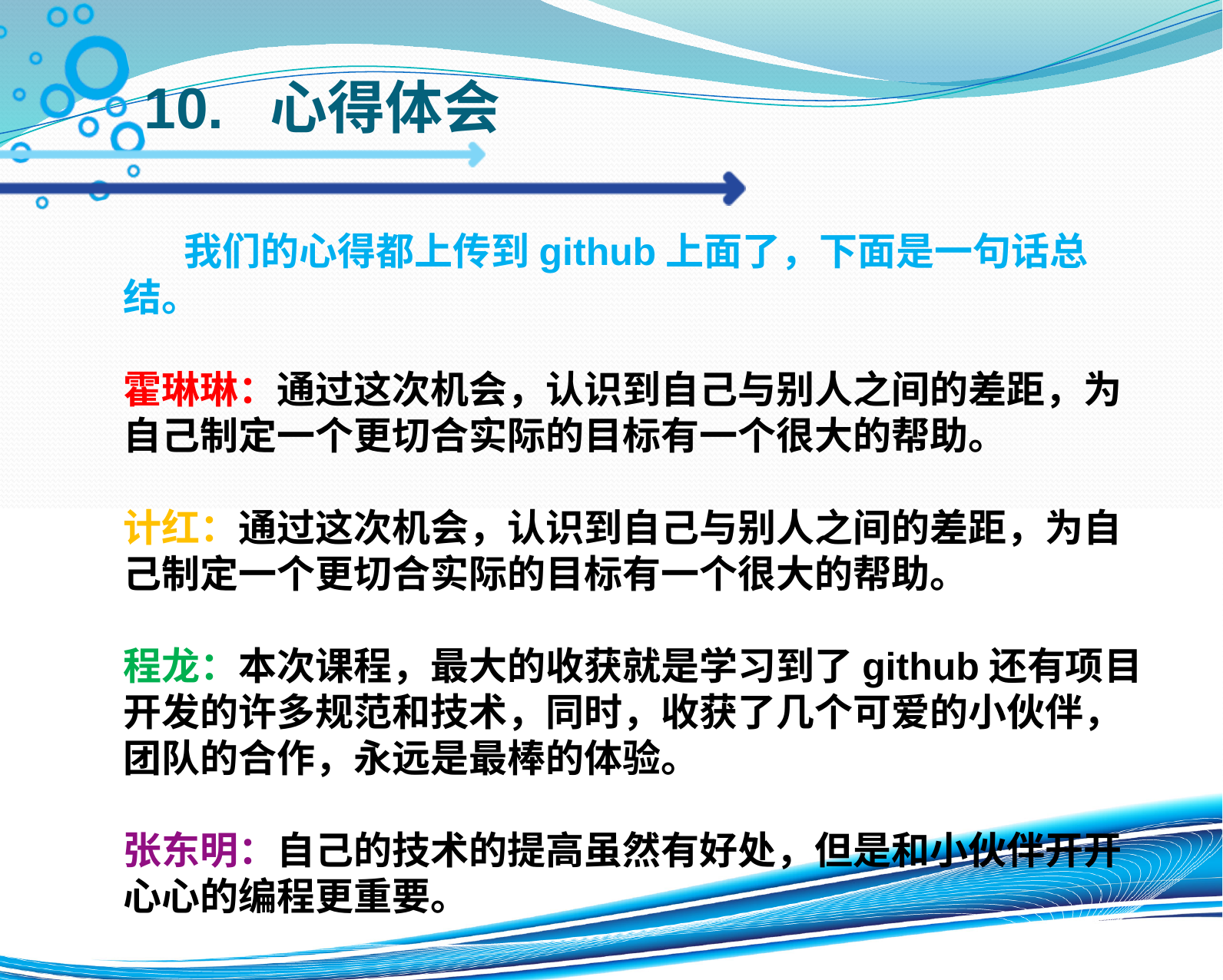

# 10.  心得体会
      我们的心得都上传到github上面了，下面是一句话总结。

霍琳琳：通过这次机会，认识到自己与别人之间的差距，为自己制定一个更切合实际的目标有一个很大的帮助。

计红：通过这次机会，认识到自己与别人之间的差距，为自己制定一个更切合实际的目标有一个很大的帮助。

程龙：本次课程，最大的收获就是学习到了github还有项目开发的许多规范和技术，同时，收获了几个可爱的小伙伴，团队的合作，永远是最棒的体验。

张东明：自己的技术的提高虽然有好处，但是和小伙伴开开心心的编程更重要。